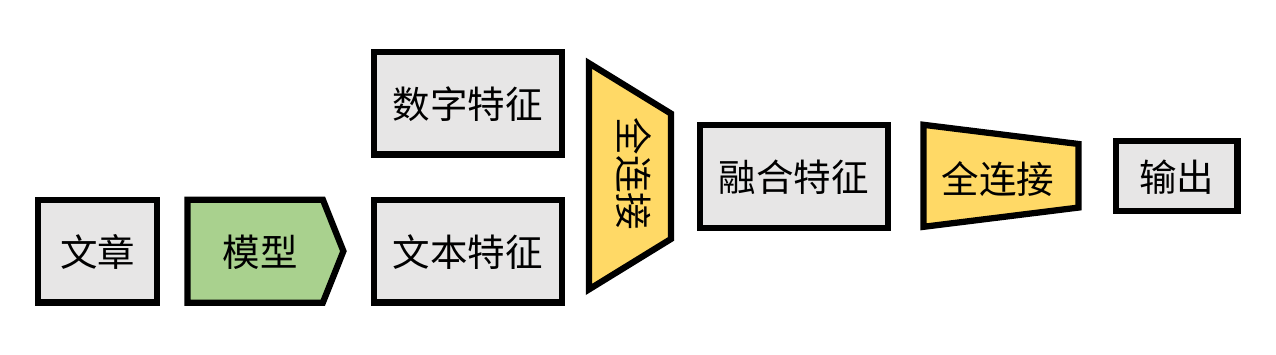

数字特征

全连接
融合特征

输出
全连接
文章
模型
文本特征